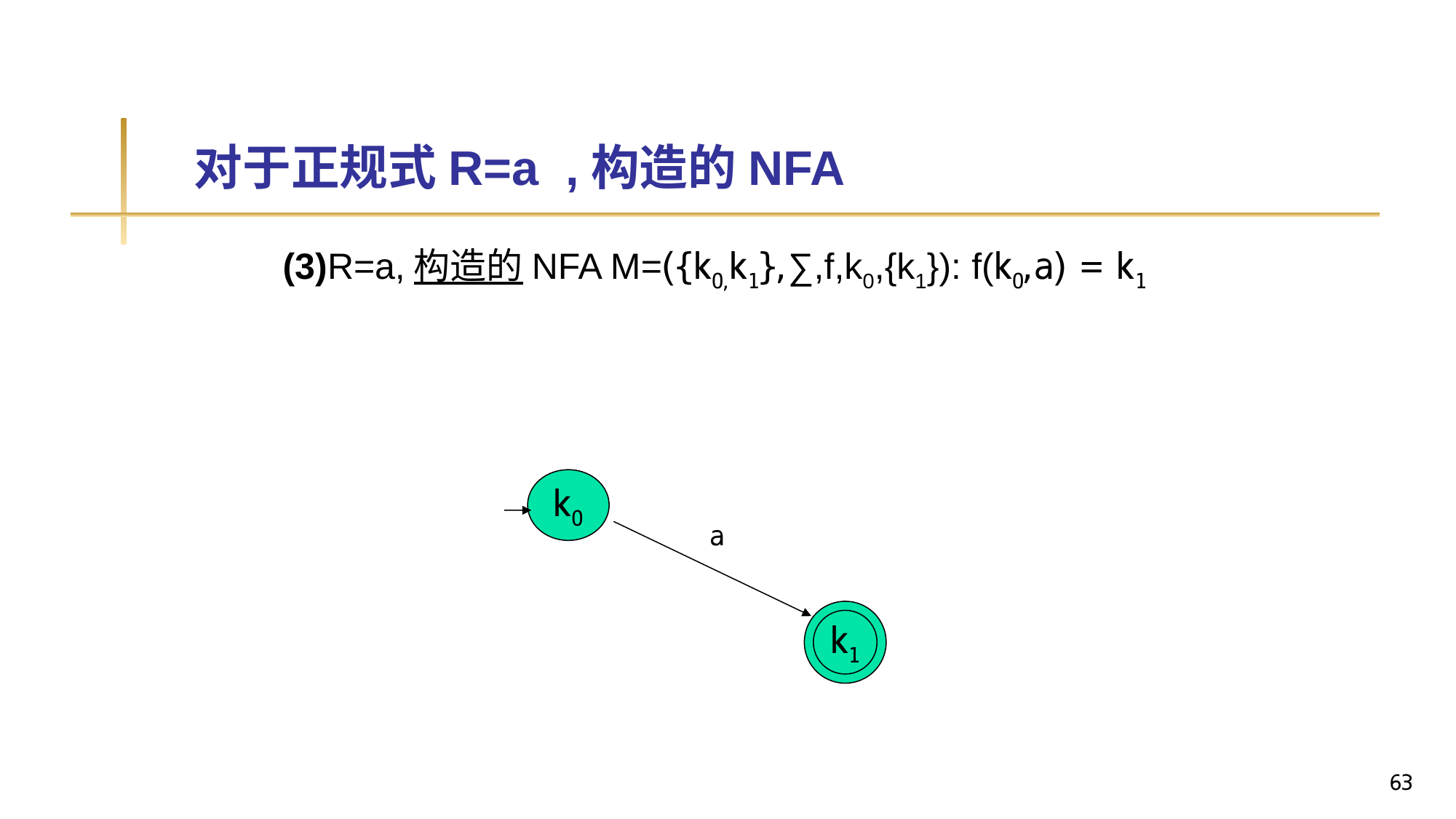

# 对于正规式R=a  ,构造的NFA
(3)R=a,构造的NFA M=({k0,k1},∑,f,k0,{k1}): f(k0,a) = k1

k0

a

k1
63